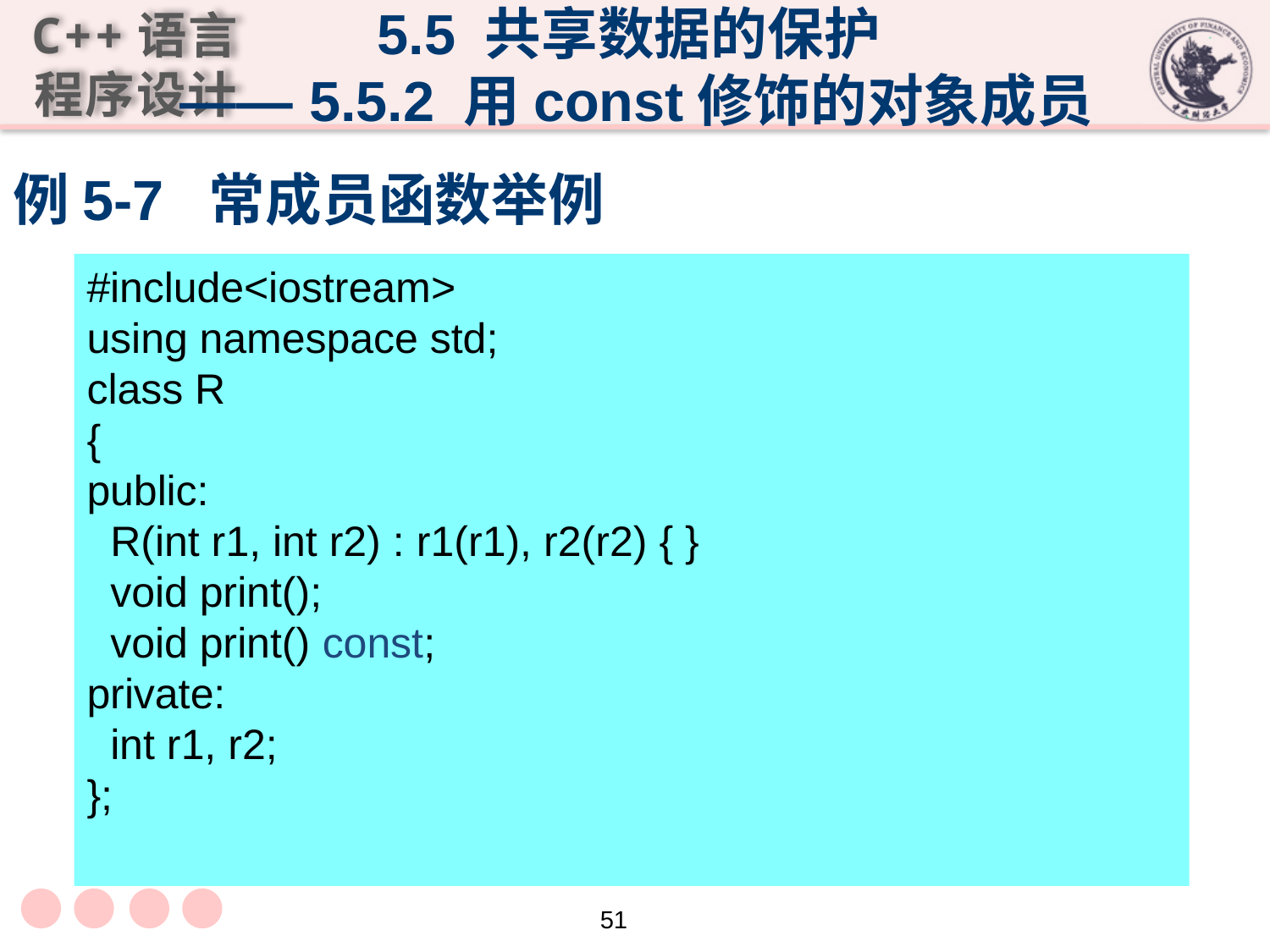

5.5 共享数据的保护
 —— 5.5.2 用const修饰的对象成员
# 例5-7  常成员函数举例
#include<iostream>
using namespace std;
class R
{
public:
  R(int r1, int r2) : r1(r1), r2(r2) { }
  void print();
  void print() const;
private:
  int r1, r2;
};
51